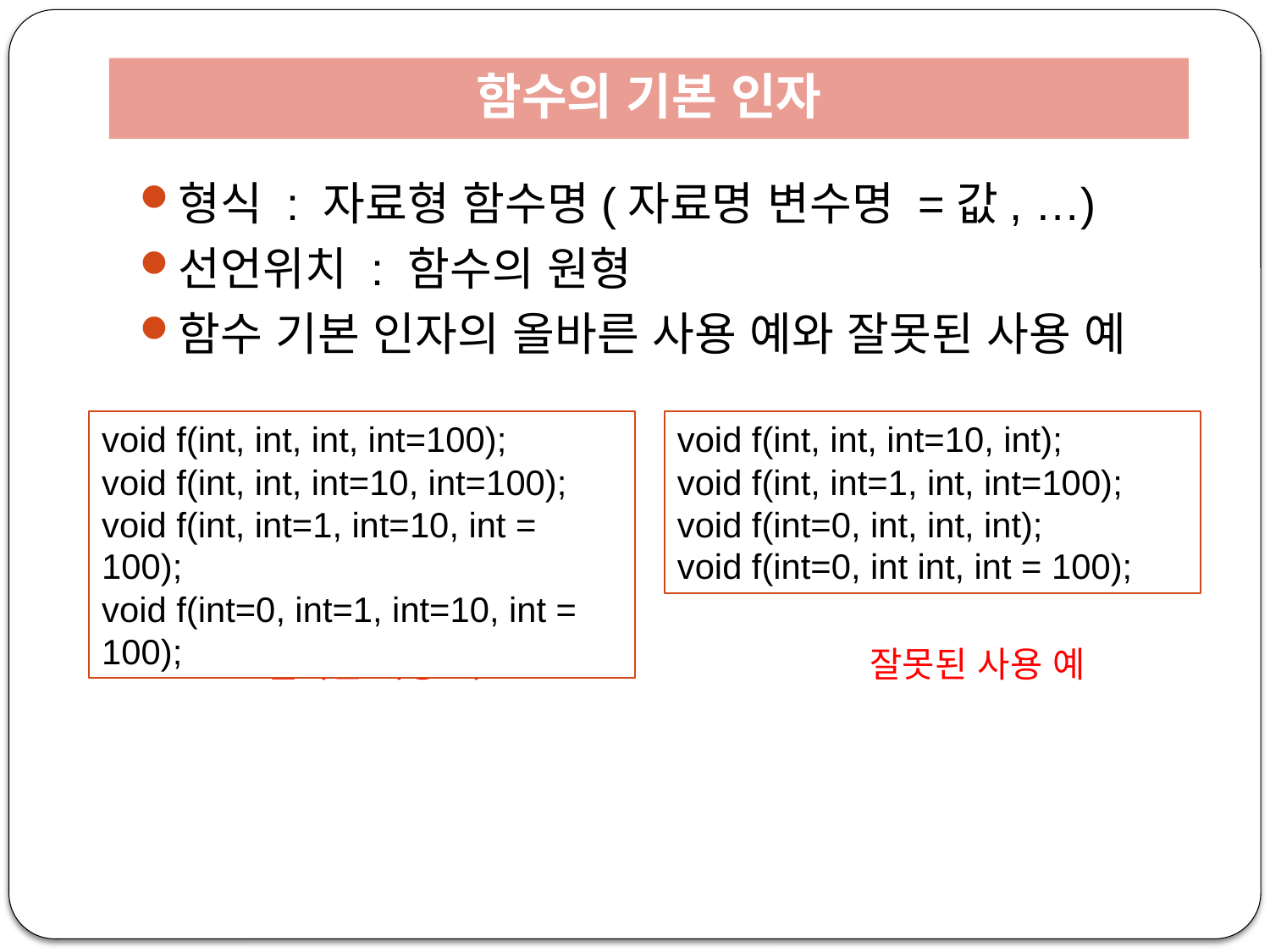

# 함수의 기본 인자
형식 : 자료형 함수명(자료명 변수명 =값, …)
선언위치 : 함수의 원형
함수 기본 인자의 올바른 사용 예와 잘못된 사용 예

         올바른 사용 예                                       잘못된 사용 예
void f(int, int, int, int=100);
void f(int, int, int=10, int=100);
void f(int, int=1, int=10, int = 100);
void f(int=0, int=1, int=10, int = 100);
void f(int, int, int=10, int);
void f(int, int=1, int, int=100);
void f(int=0, int, int, int);
void f(int=0, int int, int = 100);